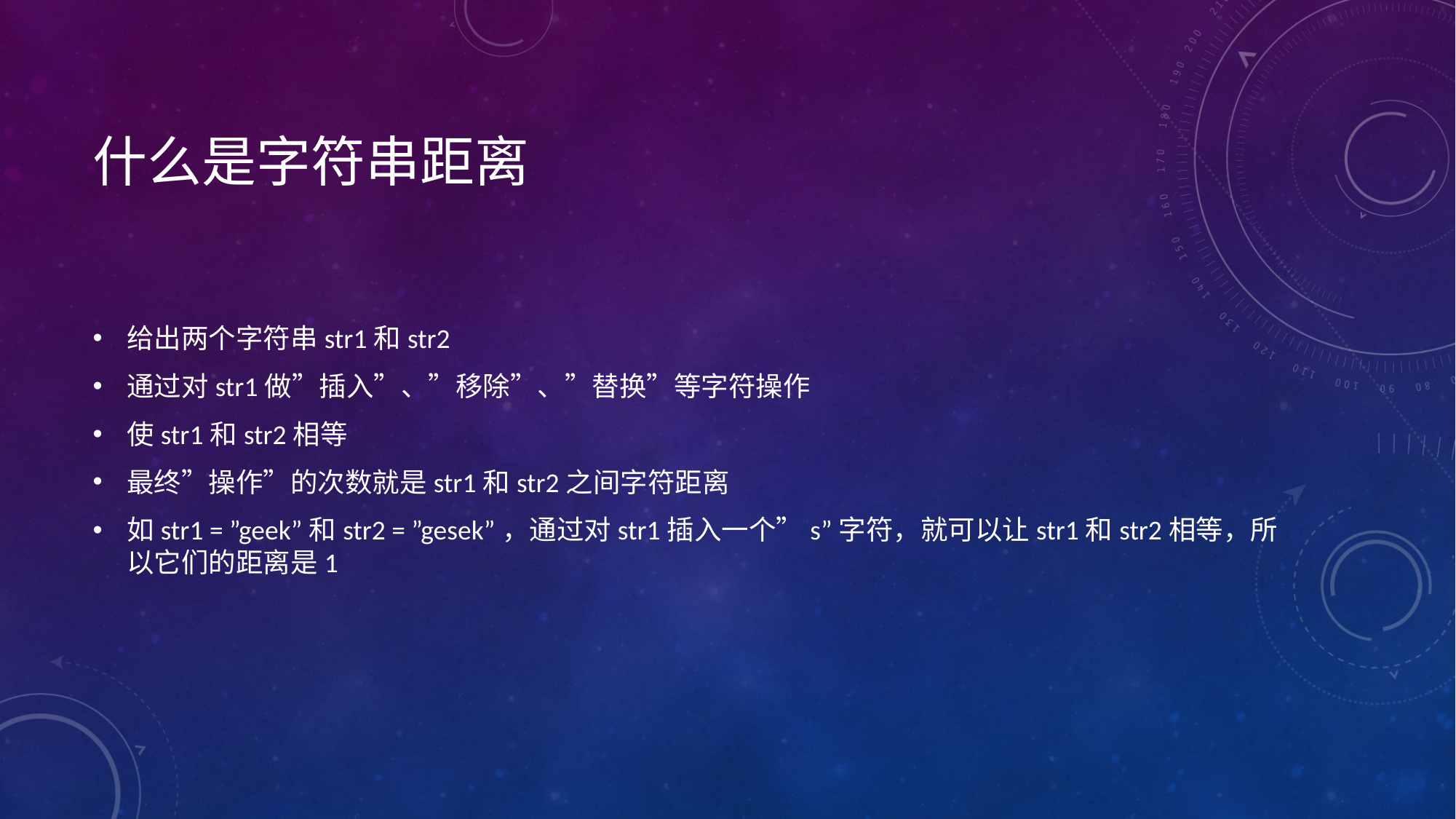

# 什么是字符串距离
给出两个字符串str1和str2
通过对str1做”插入”、”移除”、”替换”等字符操作
使str1和str2相等
最终”操作”的次数就是str1和str2之间字符距离
如str1 = ”geek”和str2 = ”gesek”，通过对str1插入一个”s”字符，就可以让str1和str2相等，所以它们的距离是1